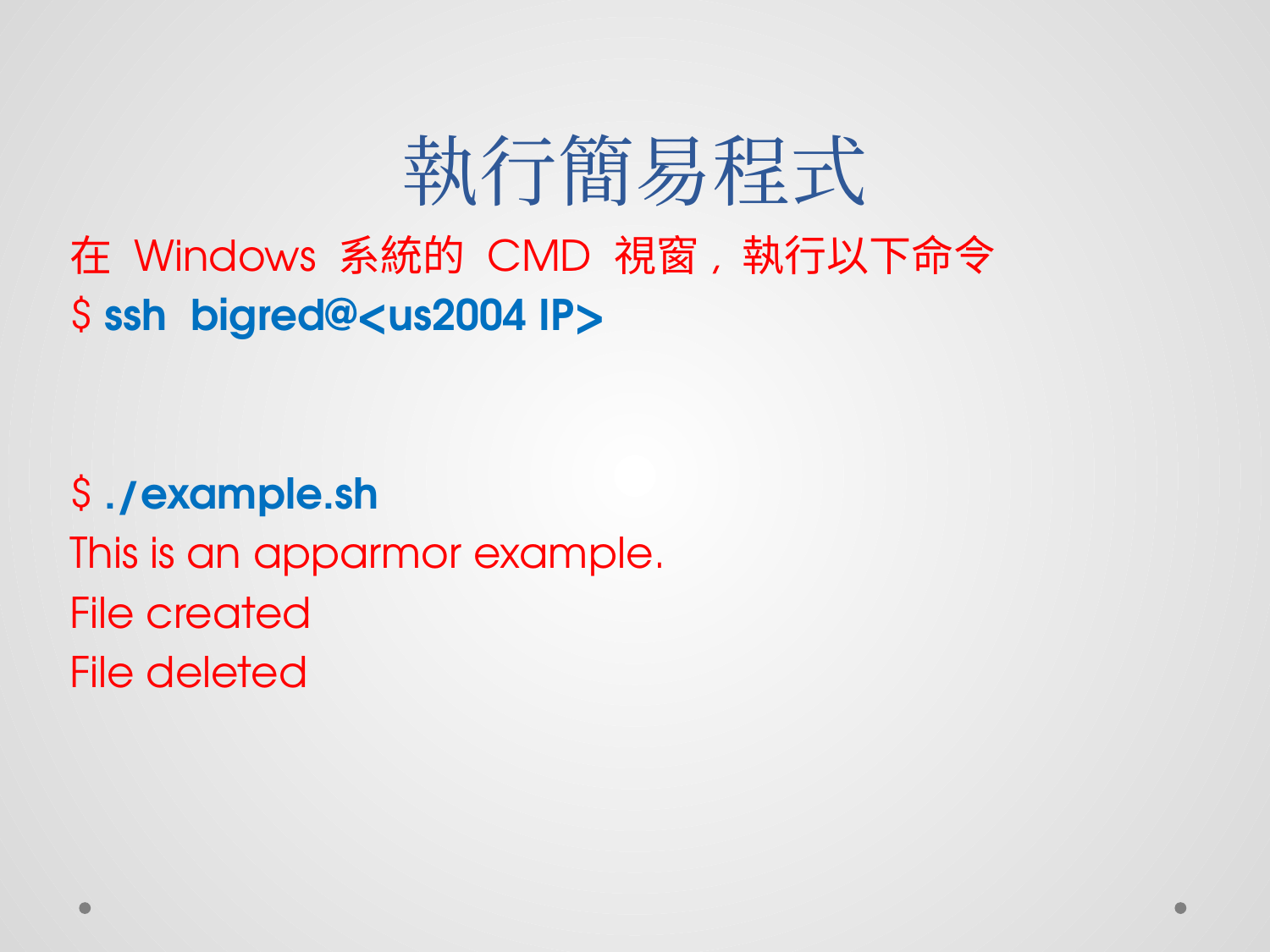

# 執行簡易程式
在 Windows 系統的 CMD 視窗, 執行以下命令
$ ssh  bigred@<us2004 IP>

$ ./example.sh
This is an apparmor example.
File created
File deleted